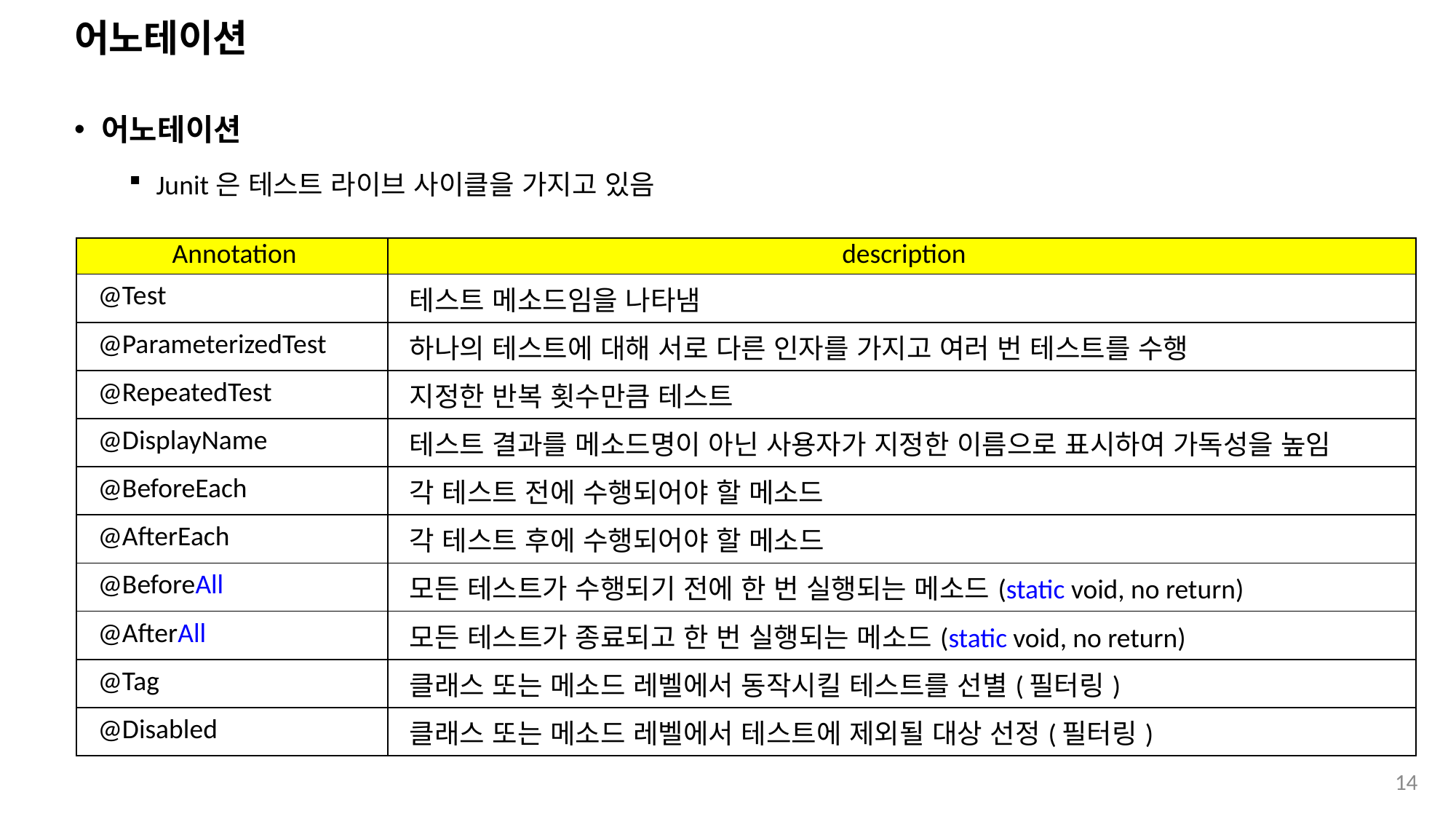

# 어노테이션
어노테이션
Junit은 테스트 라이브 사이클을 가지고 있음

| Annotation | description |
| --- | --- |
| @Test | 테스트 메소드임을 나타냄 |
| @ParameterizedTest | 하나의 테스트에 대해 서로 다른 인자를 가지고 여러 번 테스트를 수행 |
| @RepeatedTest | 지정한 반복 횟수만큼 테스트 |
| @DisplayName | 테스트 결과를 메소드명이 아닌 사용자가 지정한 이름으로 표시하여 가독성을 높임 |
| @BeforeEach | 각 테스트 전에 수행되어야 할 메소드 |
| @AfterEach | 각 테스트 후에 수행되어야 할 메소드 |
| @BeforeAll | 모든 테스트가 수행되기 전에 한 번 실행되는 메소드(static void, no return) |
| @AfterAll | 모든 테스트가 종료되고 한 번 실행되는 메소드(static void, no return) |
| @Tag | 클래스 또는 메소드 레벨에서 동작시킬 테스트를 선별(필터링) |
| @Disabled | 클래스 또는 메소드 레벨에서 테스트에 제외될 대상 선정(필터링) |
14